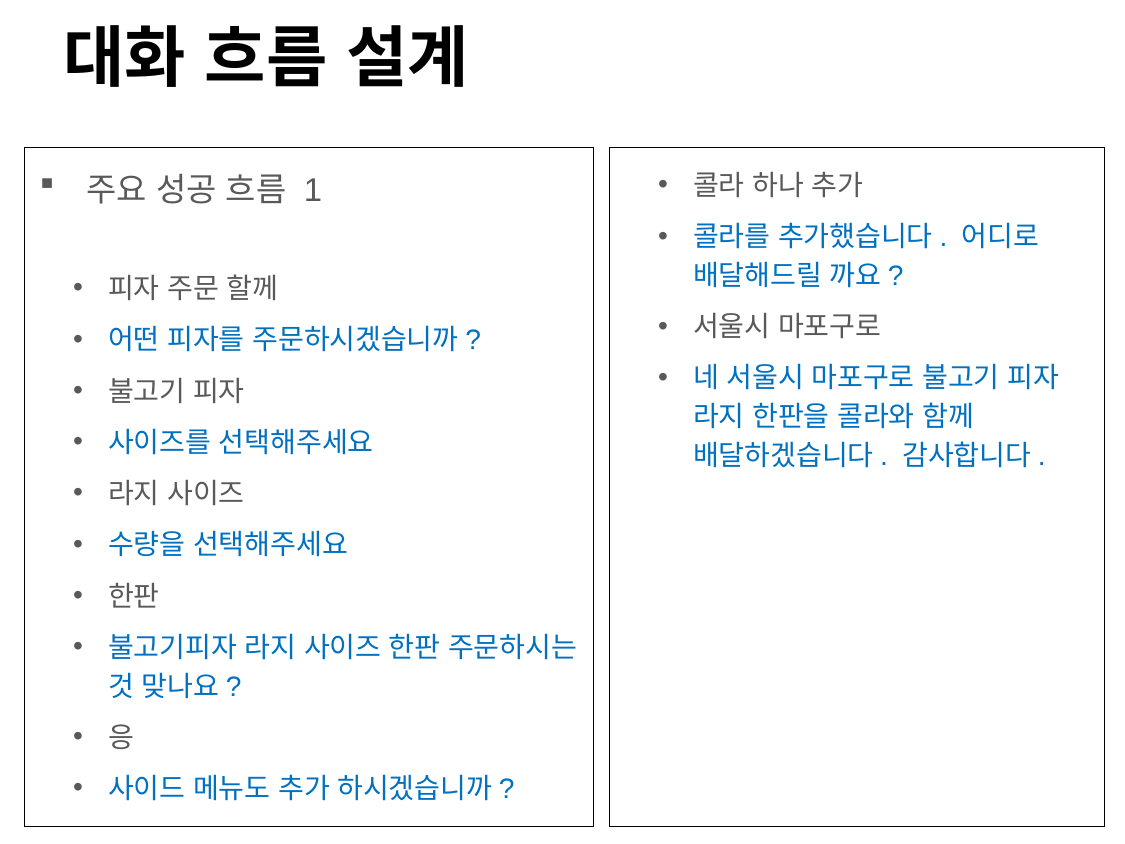

# 대화 흐름 설계
주요 성공 흐름 1

피자 주문 할께
어떤 피자를 주문하시겠습니까?
불고기 피자
사이즈를 선택해주세요
라지 사이즈
수량을 선택해주세요
한판
불고기피자 라지 사이즈 한판 주문하시는 것 맞나요?
응
사이드 메뉴도 추가 하시겠습니까?
콜라 하나 추가
콜라를 추가했습니다. 어디로 배달해드릴 까요?
서울시 마포구로
네 서울시 마포구로 불고기 피자 라지 한판을 콜라와 함께 배달하겠습니다. 감사합니다.